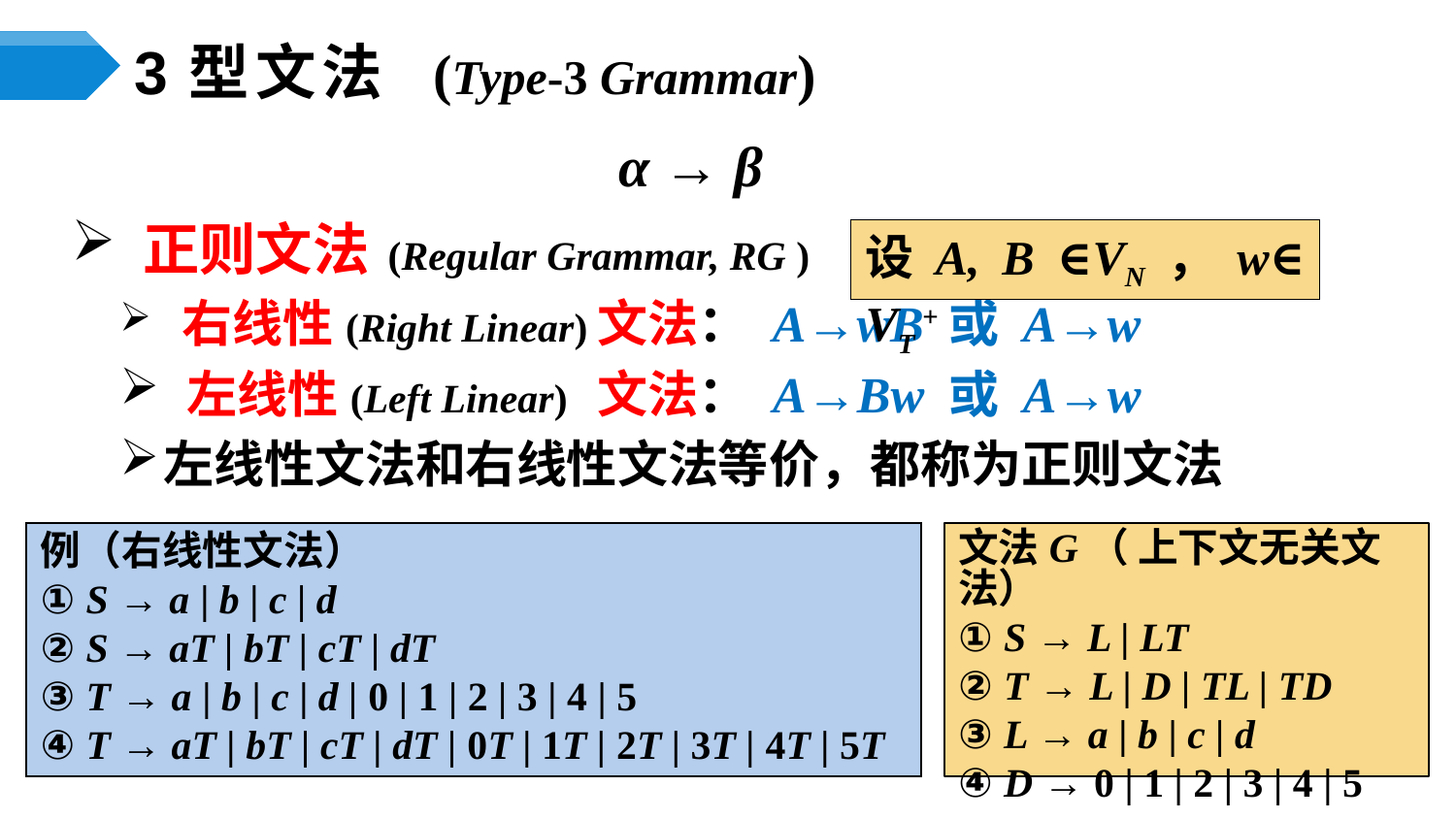

3型文法 (Type-3 Grammar)
α → β

 正则文法 (Regular Grammar, RG )
 右线性(Right Linear)文法： A→wB 或 A→w
 左线性(Left Linear)  文法： A→Bw 或 A→w
左线性文法和右线性文法等价，都称为正则文法

设A, B ∈VN，w∈ VT +
例（右线性文法）
① S → a | b | c | d
② S → aT | bT | cT | dT
③ T → a | b | c | d | 0 | 1 | 2 | 3 | 4 | 5
④ T → aT | bT | cT | dT | 0T | 1T | 2T | 3T | 4T | 5T
文法G（ 上下文无关文法）
① S → L | LT
② T → L | D | TL | TD
③ L → a | b | c | d
④ D → 0 | 1 | 2 | 3 | 4 | 5